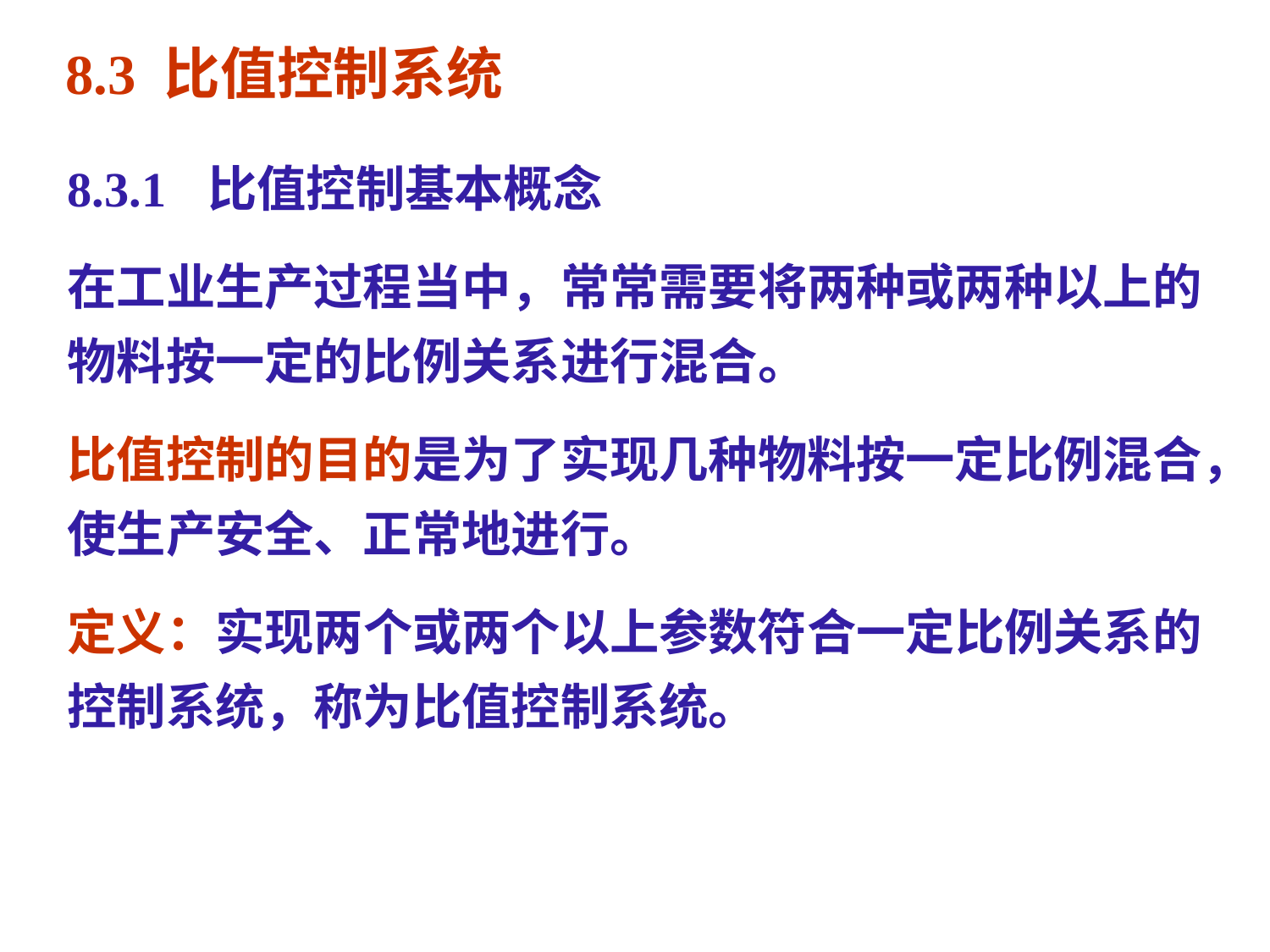

8.3 比值控制系统
8.3.1 比值控制基本概念
在工业生产过程当中，常常需要将两种或两种以上的物料按一定的比例关系进行混合。
比值控制的目的是为了实现几种物料按一定比例混合，使生产安全、正常地进行。
定义：实现两个或两个以上参数符合一定比例关系的控制系统，称为比值控制系统。